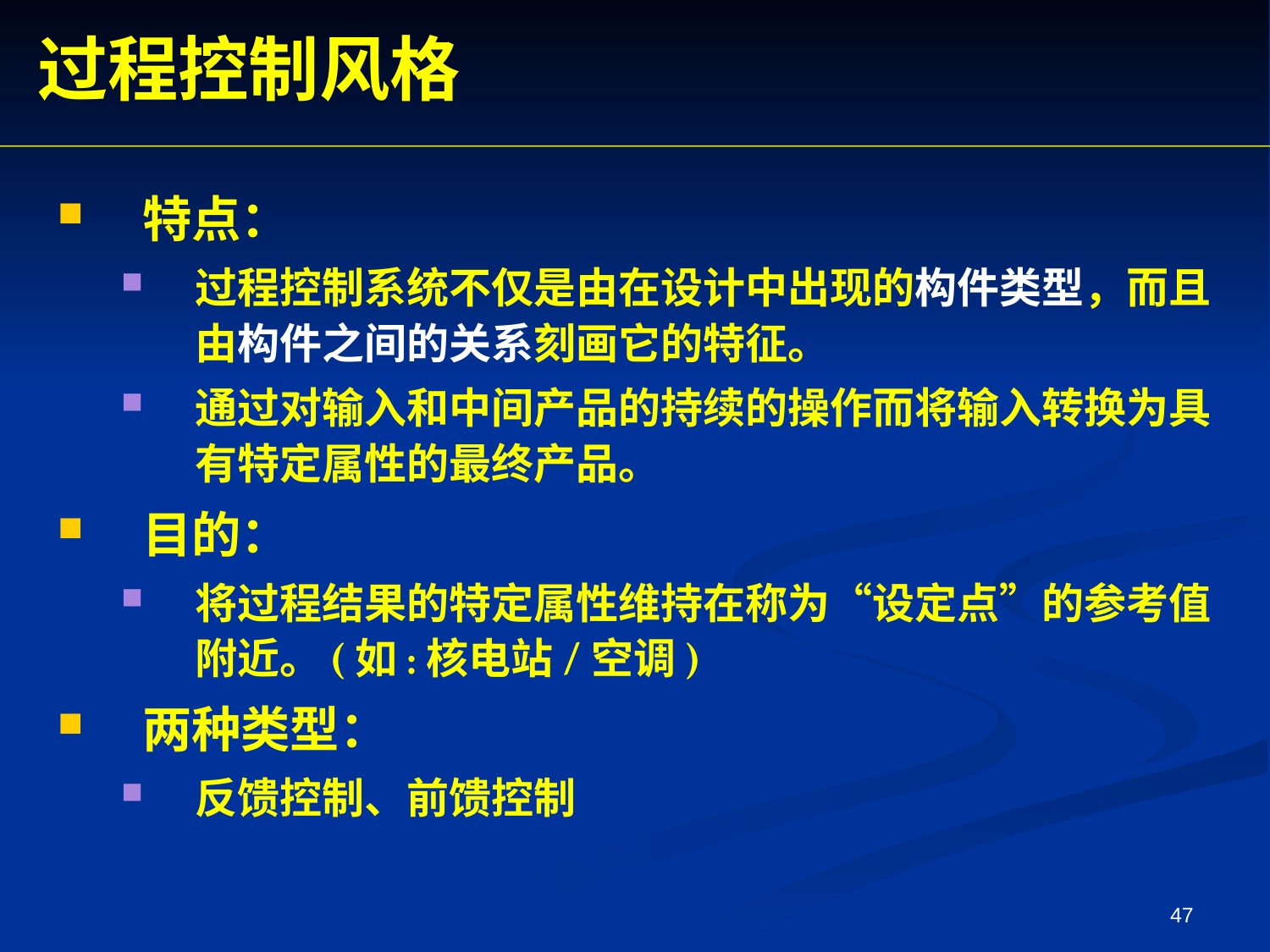

过程控制风格

特点：
过程控制系统不仅是由在设计中出现的构件类型，而且由构件之间的关系刻画它的特征。
通过对输入和中间产品的持续的操作而将输入转换为具有特定属性的最终产品。
目的：
将过程结果的特定属性维持在称为“设定点”的参考值附近。(如:核电站/空调)
两种类型：
反馈控制、前馈控制
47